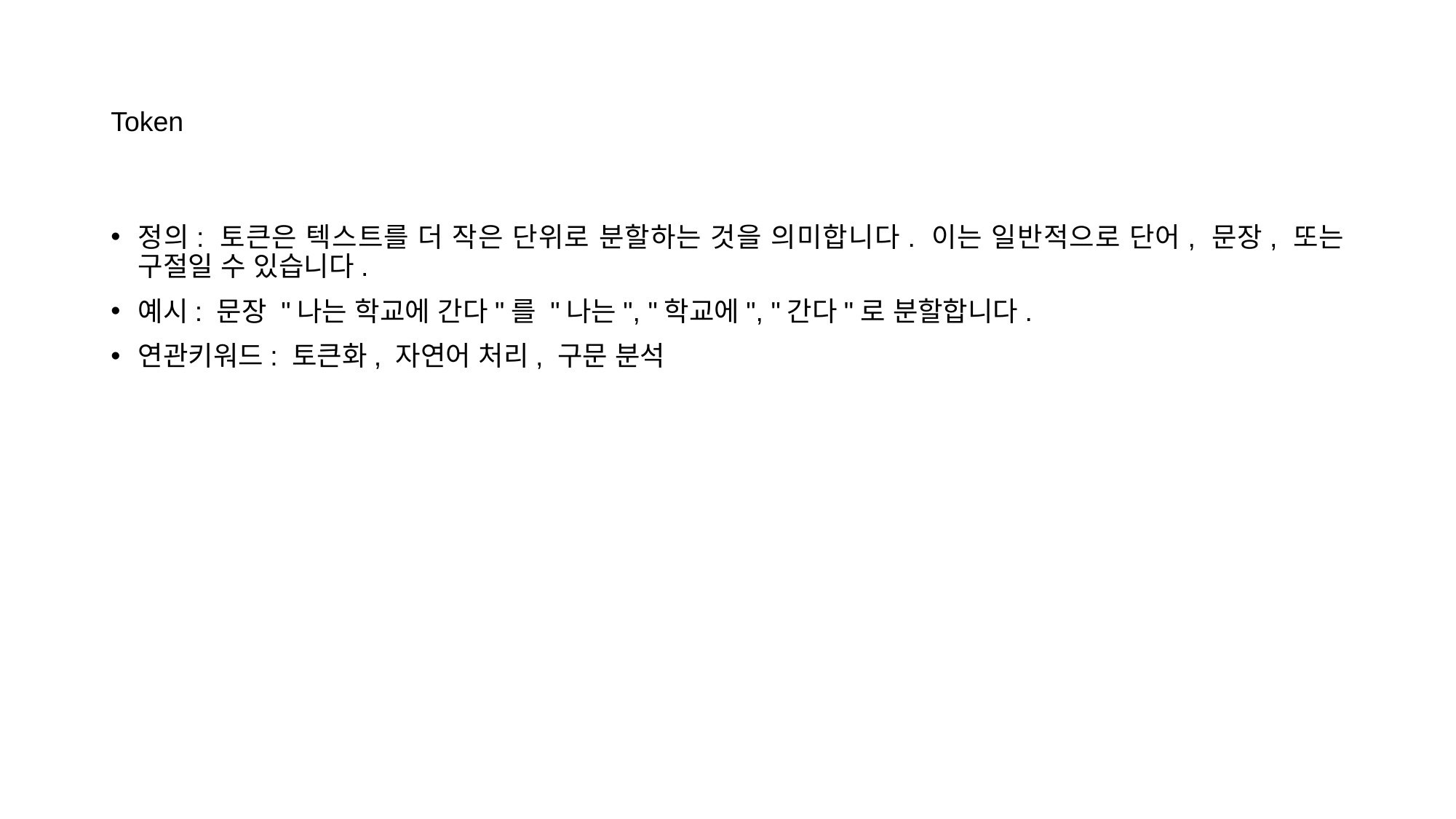

# Token
정의: 토큰은 텍스트를 더 작은 단위로 분할하는 것을 의미합니다. 이는 일반적으로 단어, 문장, 또는 구절일 수 있습니다.
예시: 문장 "나는 학교에 간다"를 "나는", "학교에", "간다"로 분할합니다.
연관키워드: 토큰화, 자연어 처리, 구문 분석